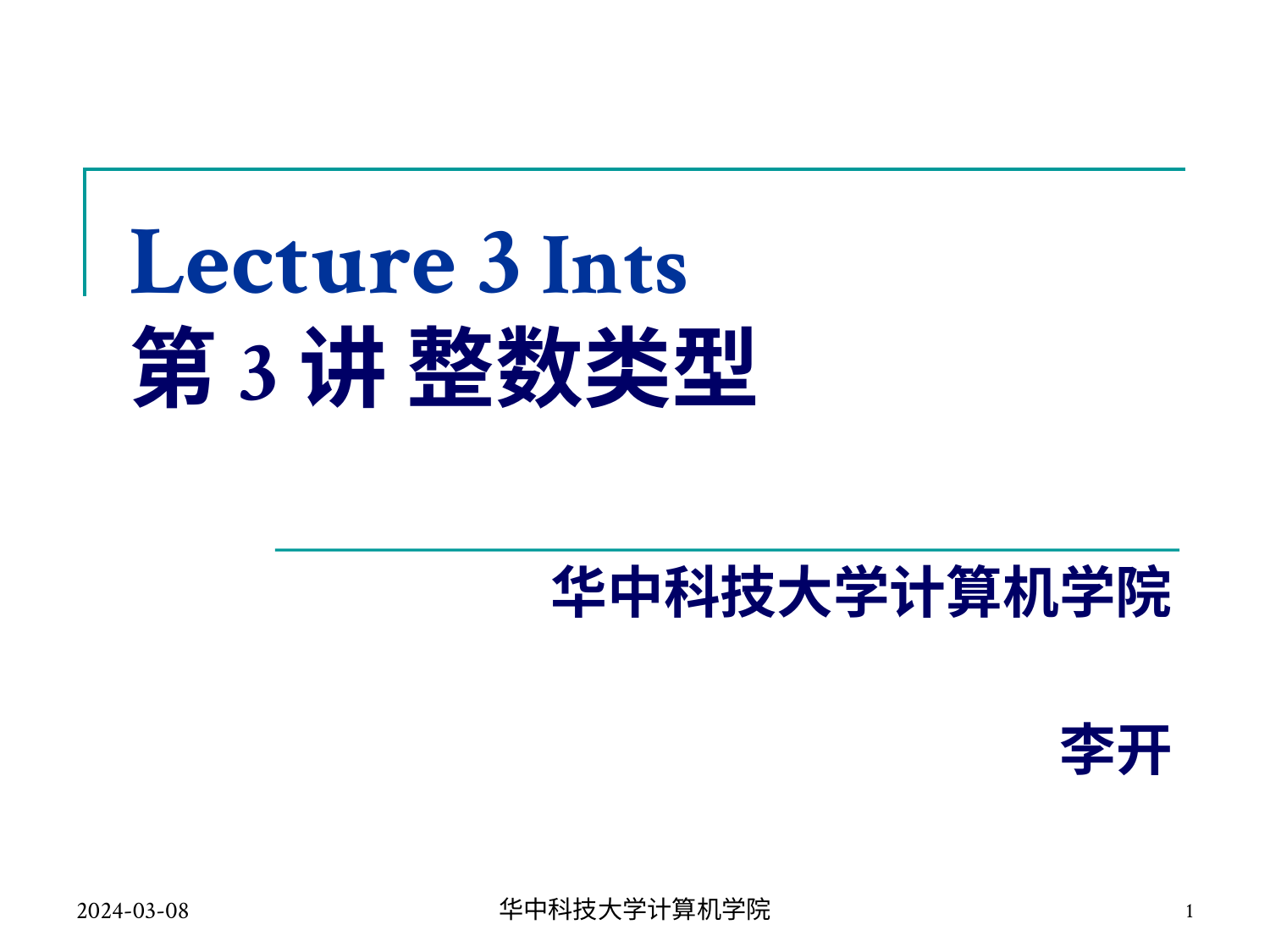

# Lecture 3 Ints 第3讲 整数类型
华中科技大学计算机学院

李开
2024-03-08
华中科技大学计算机学院
1